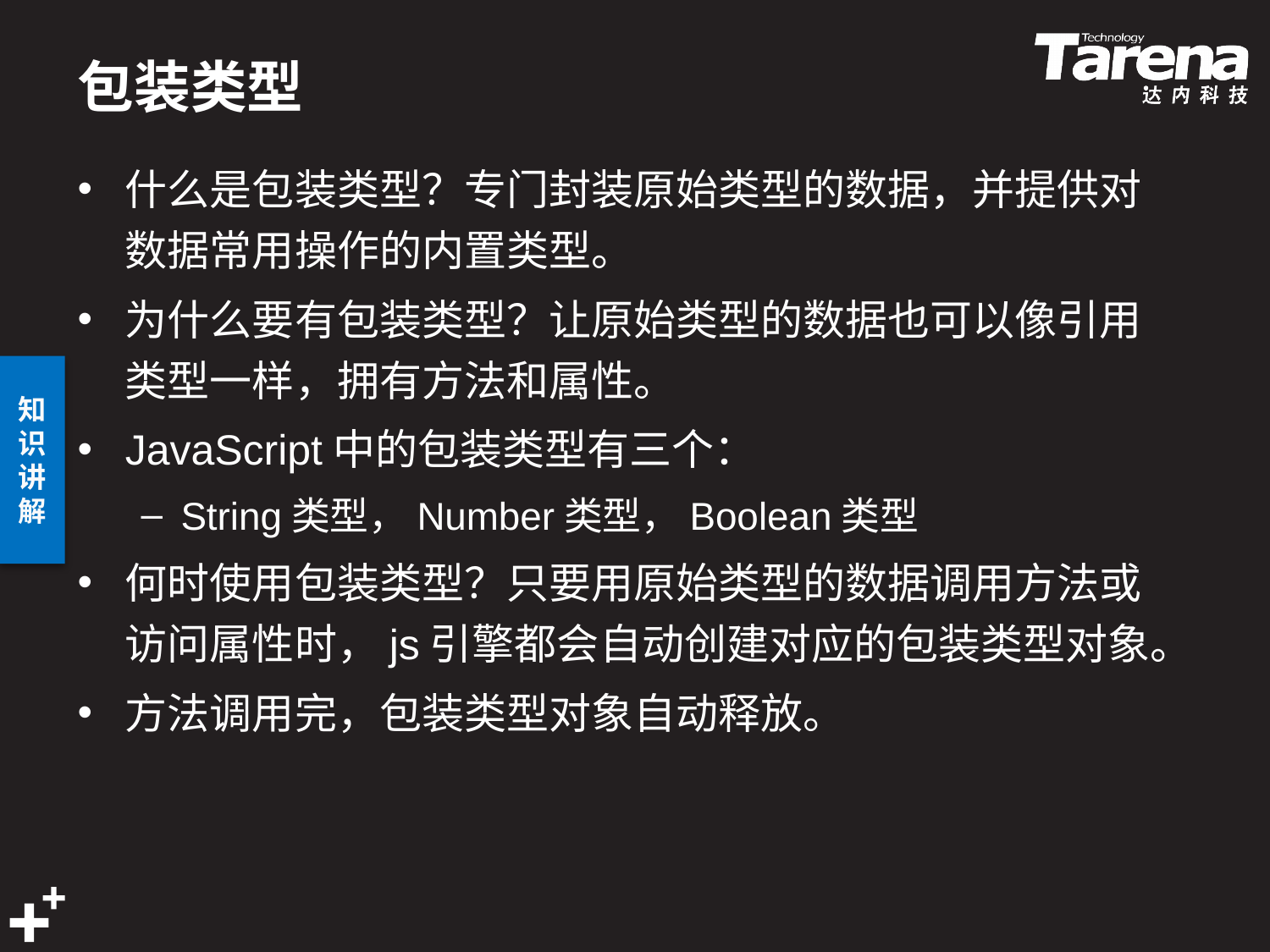

# 包装类型
什么是包装类型？专门封装原始类型的数据，并提供对数据常用操作的内置类型。
为什么要有包装类型？让原始类型的数据也可以像引用类型一样，拥有方法和属性。
JavaScript中的包装类型有三个：
String类型，Number类型，Boolean类型
何时使用包装类型？只要用原始类型的数据调用方法或访问属性时，js引擎都会自动创建对应的包装类型对象。
方法调用完，包装类型对象自动释放。